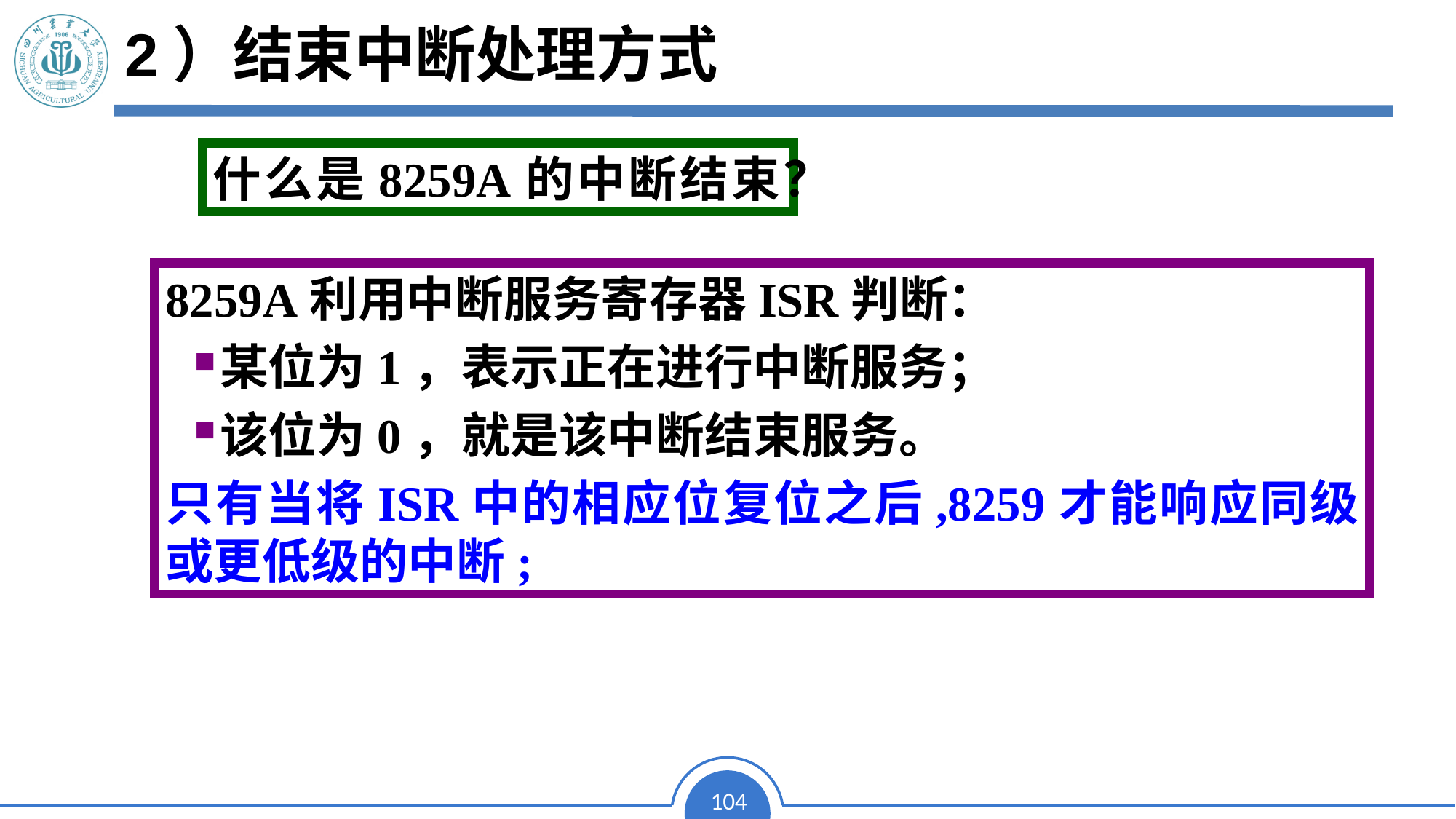

# 2）结束中断处理方式
什么是8259A的中断结束？
8259A利用中断服务寄存器ISR判断：
某位为1，表示正在进行中断服务；
该位为0，就是该中断结束服务。
只有当将ISR中的相应位复位之后,8259才能响应同级或更低级的中断;